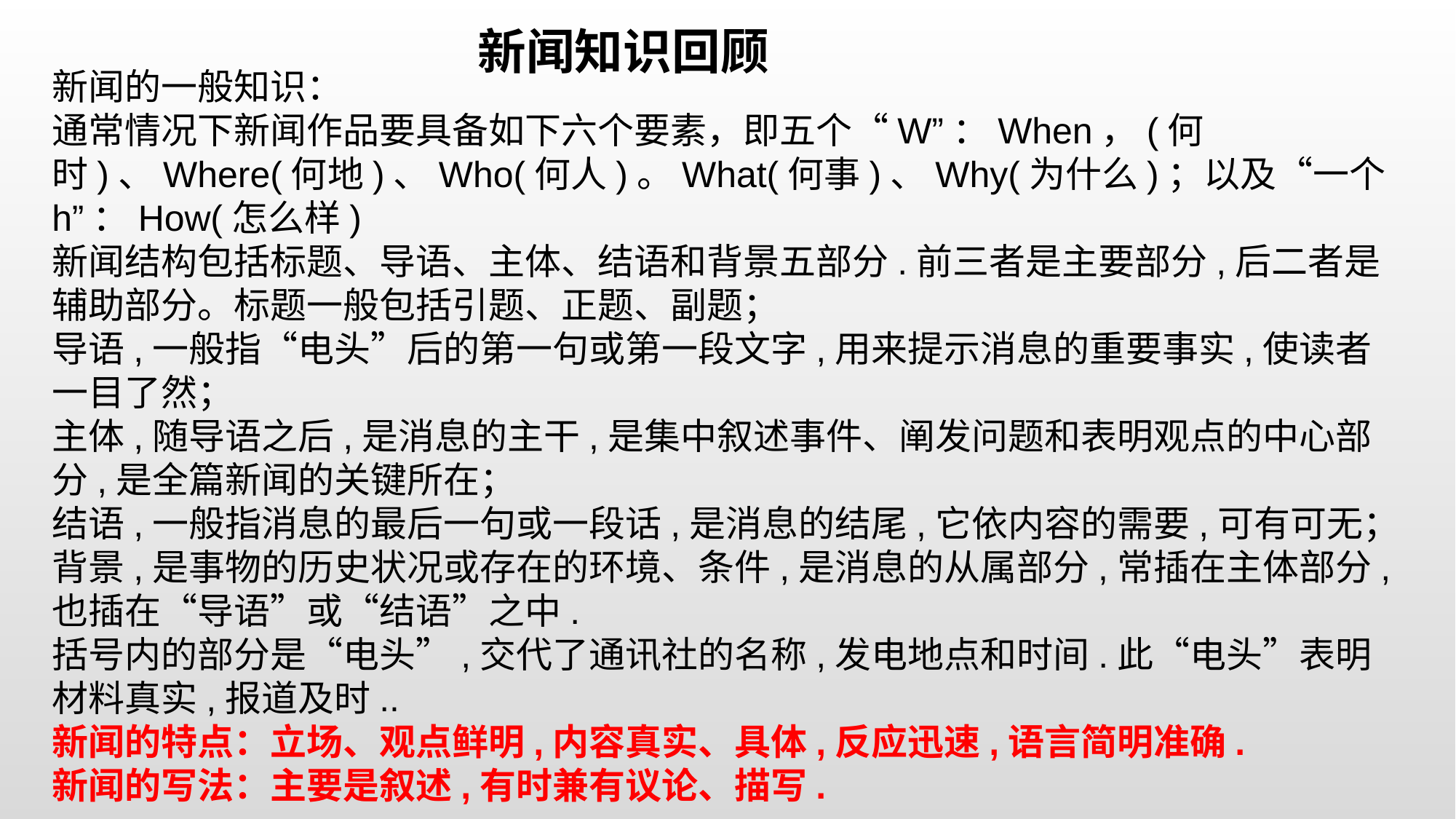

新闻知识回顾
新闻的一般知识：
通常情况下新闻作品要具备如下六个要素，即五个“W”：When，(何时)、Where(何地)、Who(何人)。What(何事)、Why(为什么)；以及“一个h”：How(怎么样)
新闻结构包括标题、导语、主体、结语和背景五部分.前三者是主要部分,后二者是辅助部分。标题一般包括引题、正题、副题；
导语,一般指“电头”后的第一句或第一段文字,用来提示消息的重要事实,使读者一目了然；
主体,随导语之后,是消息的主干,是集中叙述事件、阐发问题和表明观点的中心部分,是全篇新闻的关键所在；
结语,一般指消息的最后一句或一段话,是消息的结尾,它依内容的需要,可有可无；
背景,是事物的历史状况或存在的环境、条件,是消息的从属部分,常插在主体部分,也插在“导语”或“结语”之中.
括号内的部分是“电头”,交代了通讯社的名称,发电地点和时间.此“电头”表明材料真实,报道及时..
新闻的特点：立场、观点鲜明,内容真实、具体,反应迅速,语言简明准确.
新闻的写法：主要是叙述,有时兼有议论、描写.